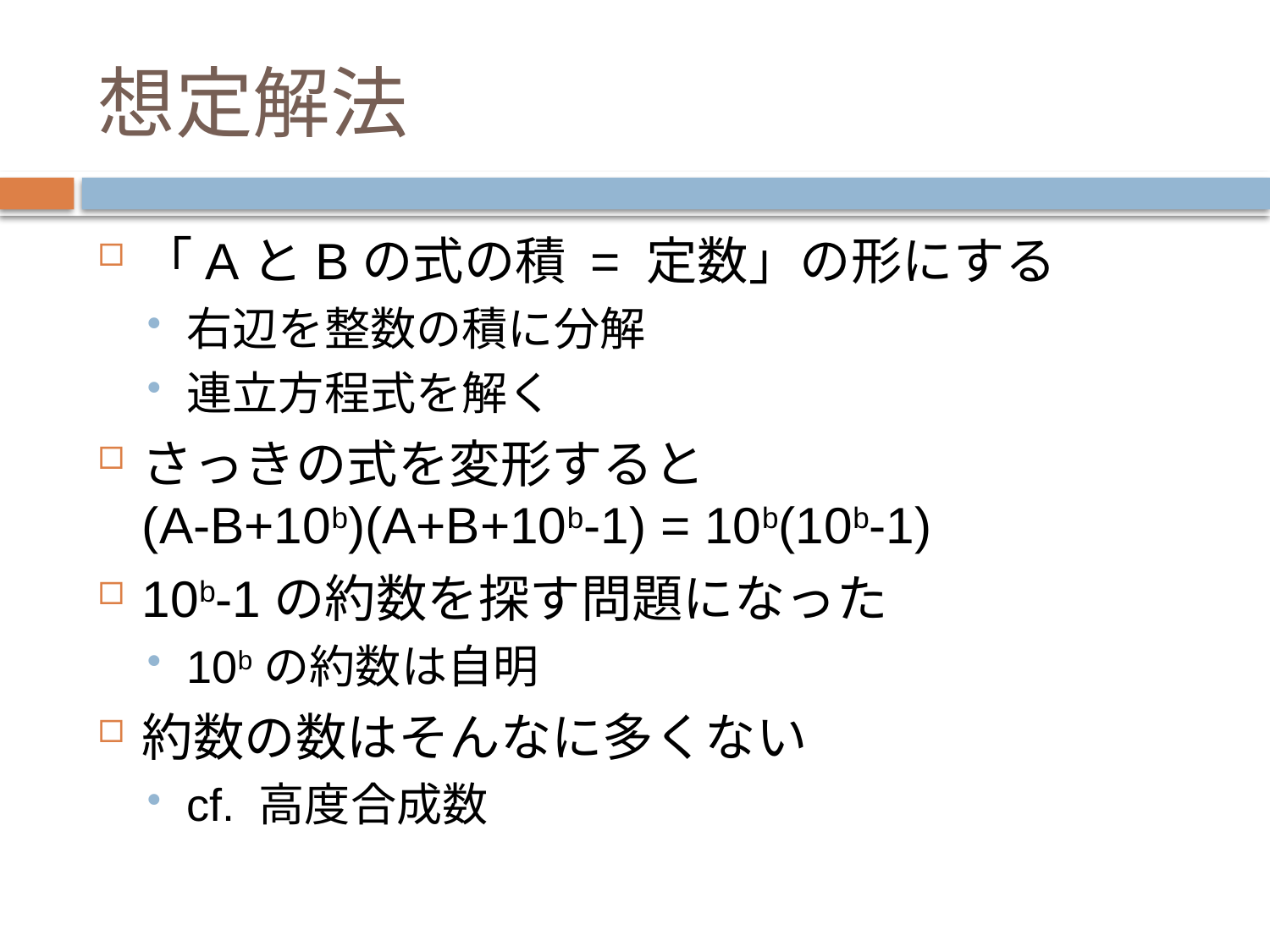

想定解法
「AとBの式の積 = 定数」の形にする
右辺を整数の積に分解
連立方程式を解く
さっきの式を変形すると
(A-B+10b)(A+B+10b-1) = 10b(10b-1)
10b-1の約数を探す問題になった
10bの約数は自明
約数の数はそんなに多くない
cf. 高度合成数